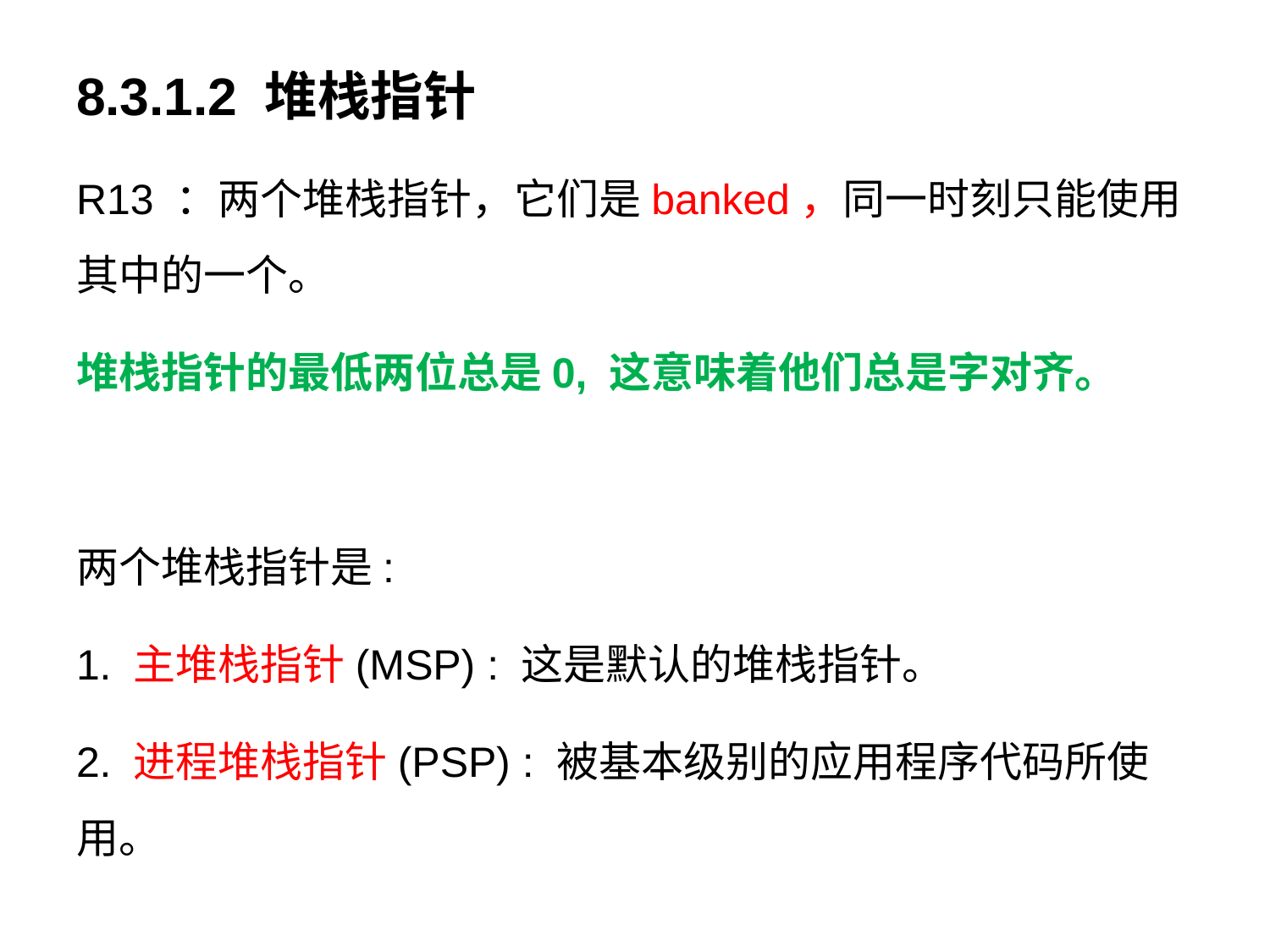

8.3.1.2 堆栈指针
R13 ：两个堆栈指针，它们是banked，同一时刻只能使用其中的一个。
堆栈指针的最低两位总是0, 这意味着他们总是字对齐。

两个堆栈指针是:
1. 主堆栈指针(MSP) : 这是默认的堆栈指针。
2. 进程堆栈指针(PSP) : 被基本级别的应用程序代码所使用。